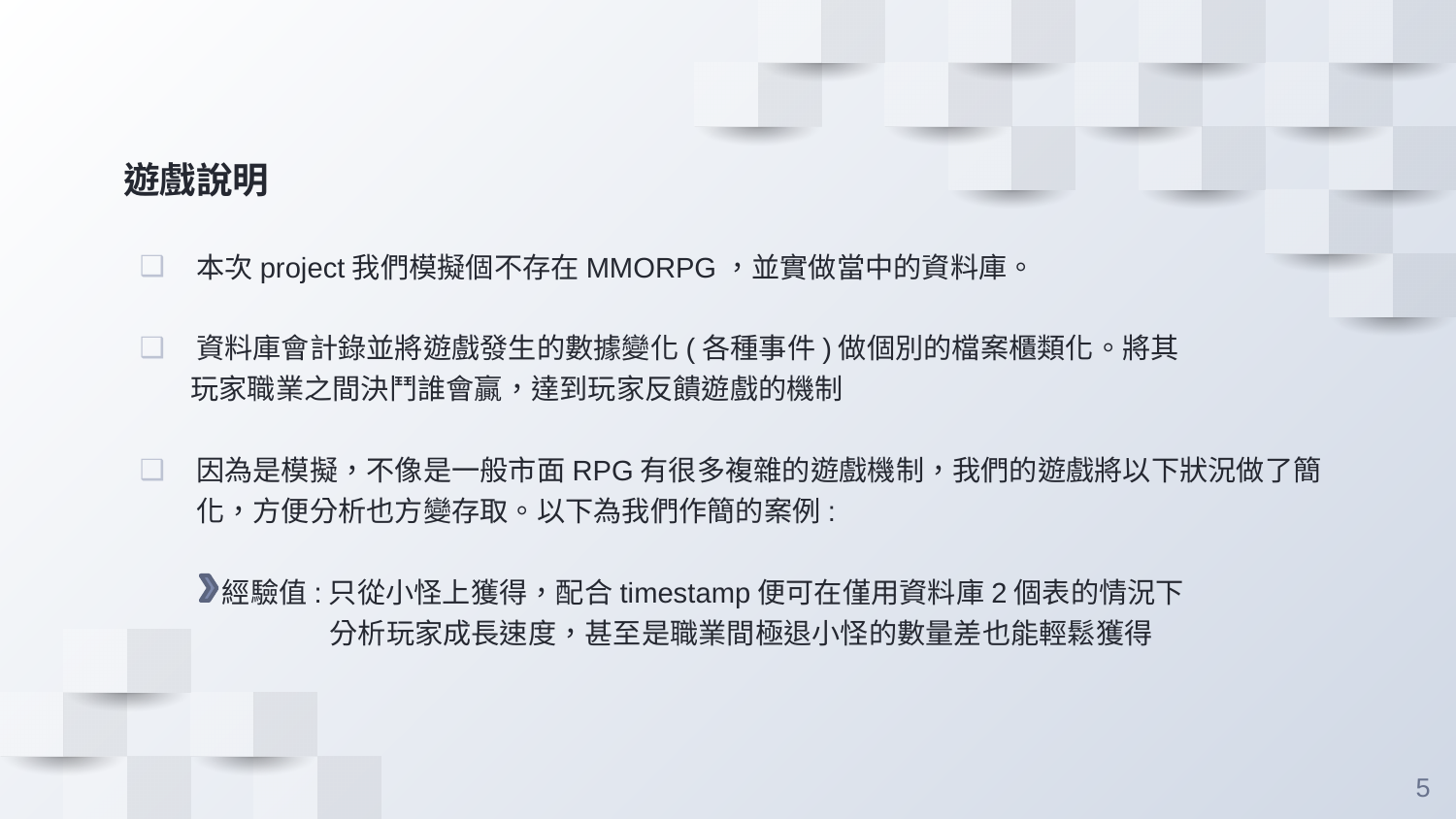

# 遊戲說明
本次project我們模擬個不存在MMORPG，並實做當中的資料庫。

資料庫會計錄並將遊戲發生的數據變化(各種事件)做個別的檔案櫃類化。將其
       玩家職業之間決鬥誰會贏，達到玩家反饋遊戲的機制

因為是模擬，不像是一般市面RPG有很多複雜的遊戲機制，我們的遊戲將以下狀況做了簡化，方便分析也方變存取。以下為我們作簡的案例:

            經驗值:只從小怪上獲得，配合timestamp便可在僅用資料庫2個表的情況下
                             分析玩家成長速度，甚至是職業間極退小怪的數量差也能輕鬆獲得

5